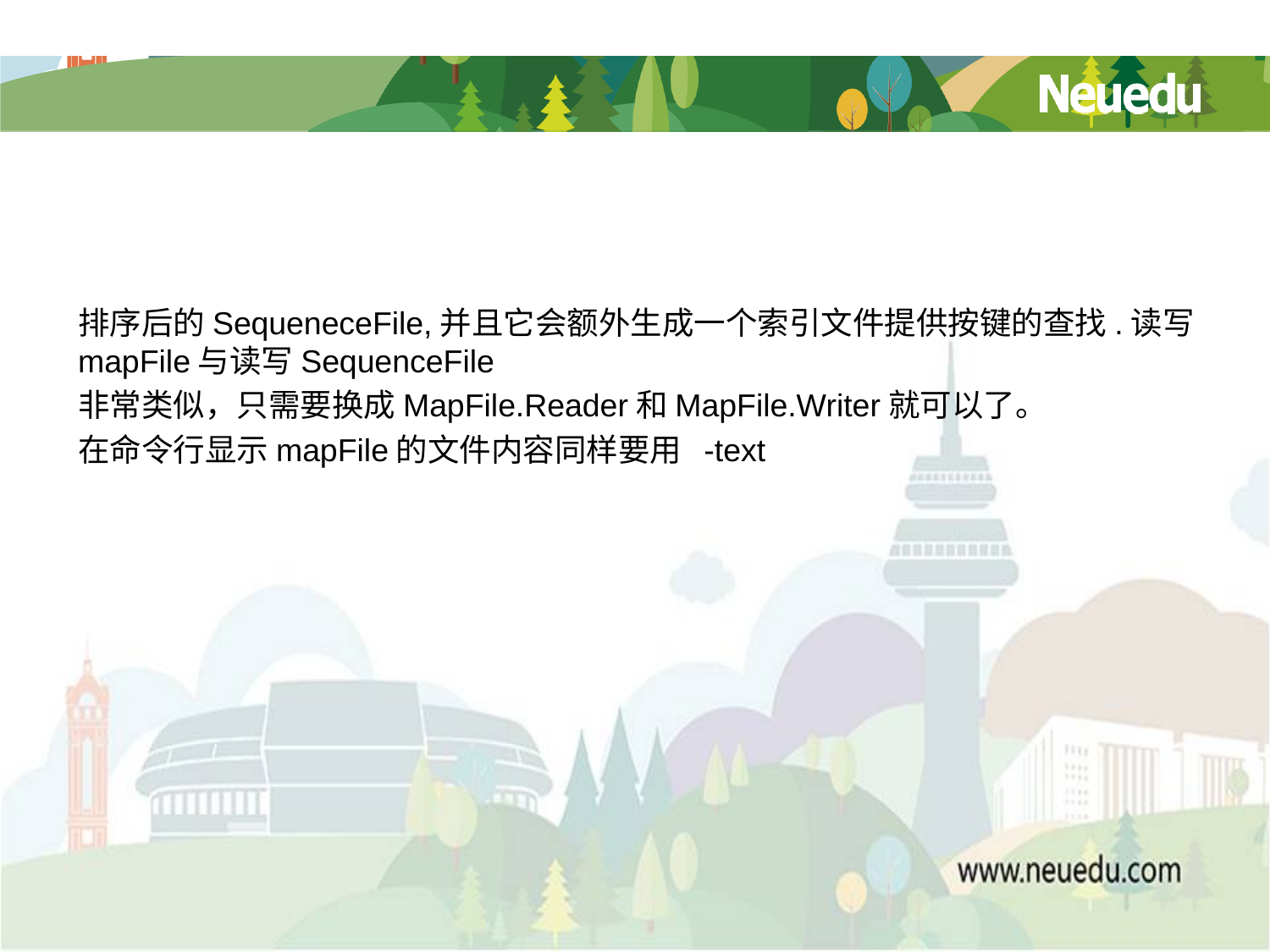

#
排序后的SequeneceFile,并且它会额外生成一个索引文件提供按键的查找.读写mapFile与读写SequenceFile
非常类似，只需要换成MapFile.Reader和MapFile.Writer就可以了。
在命令行显示mapFile的文件内容同样要用  -text